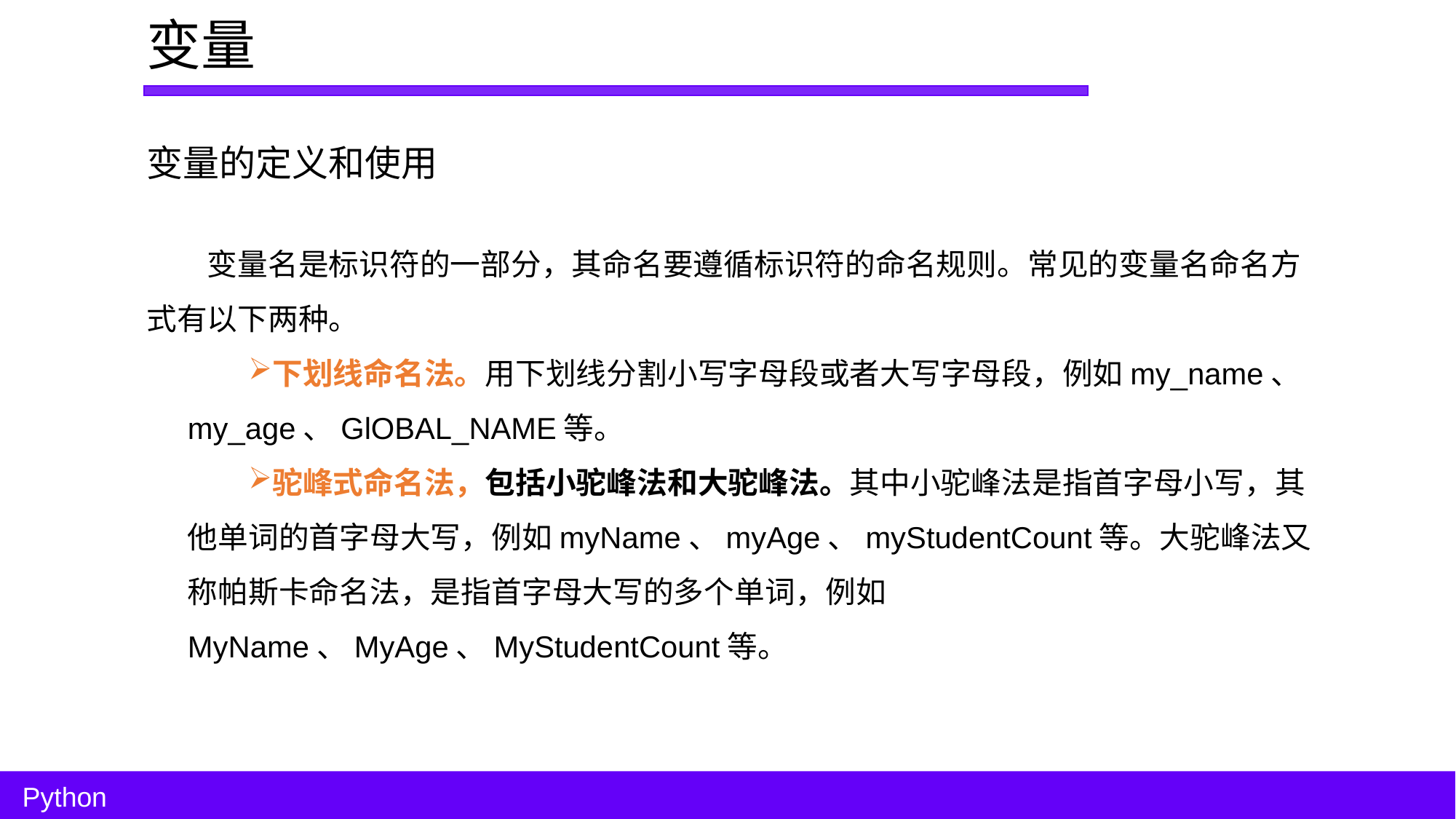

变量
变量的定义和使用
变量名是标识符的一部分，其命名要遵循标识符的命名规则。常见的变量名命名方式有以下两种。
下划线命名法。用下划线分割小写字母段或者大写字母段，例如my_name、my_age、GlOBAL_NAME等。
驼峰式命名法，包括小驼峰法和大驼峰法。其中小驼峰法是指首字母小写，其他单词的首字母大写，例如myName、myAge、myStudentCount等。大驼峰法又称帕斯卡命名法，是指首字母大写的多个单词，例如MyName、MyAge、MyStudentCount等。